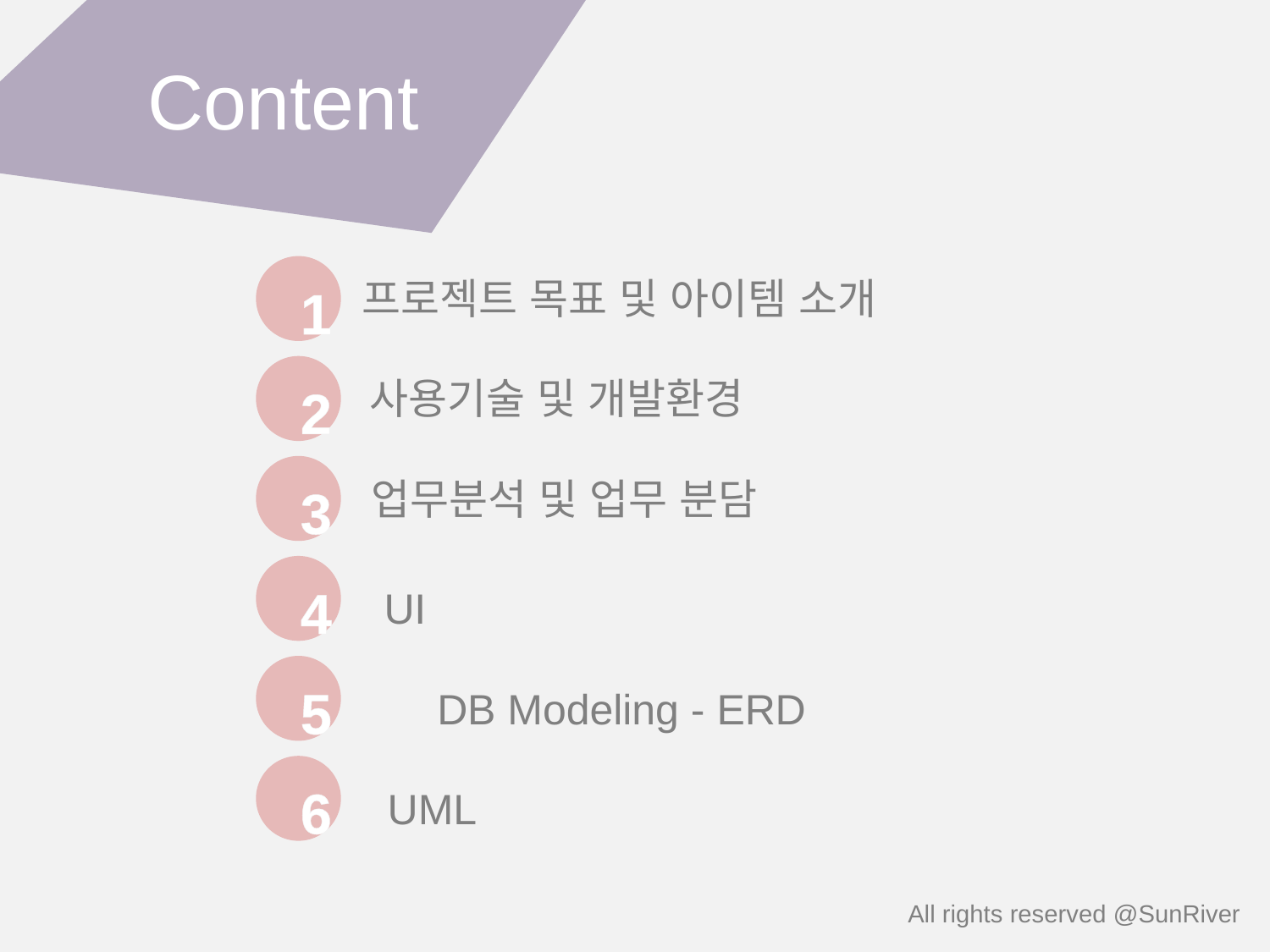

Content

1
프로젝트 목표 및 아이템 소개

2
사용기술 및 개발환경

3
업무분석 및 업무 분담

4
UI

5
DB Modeling - ERD

6
UML